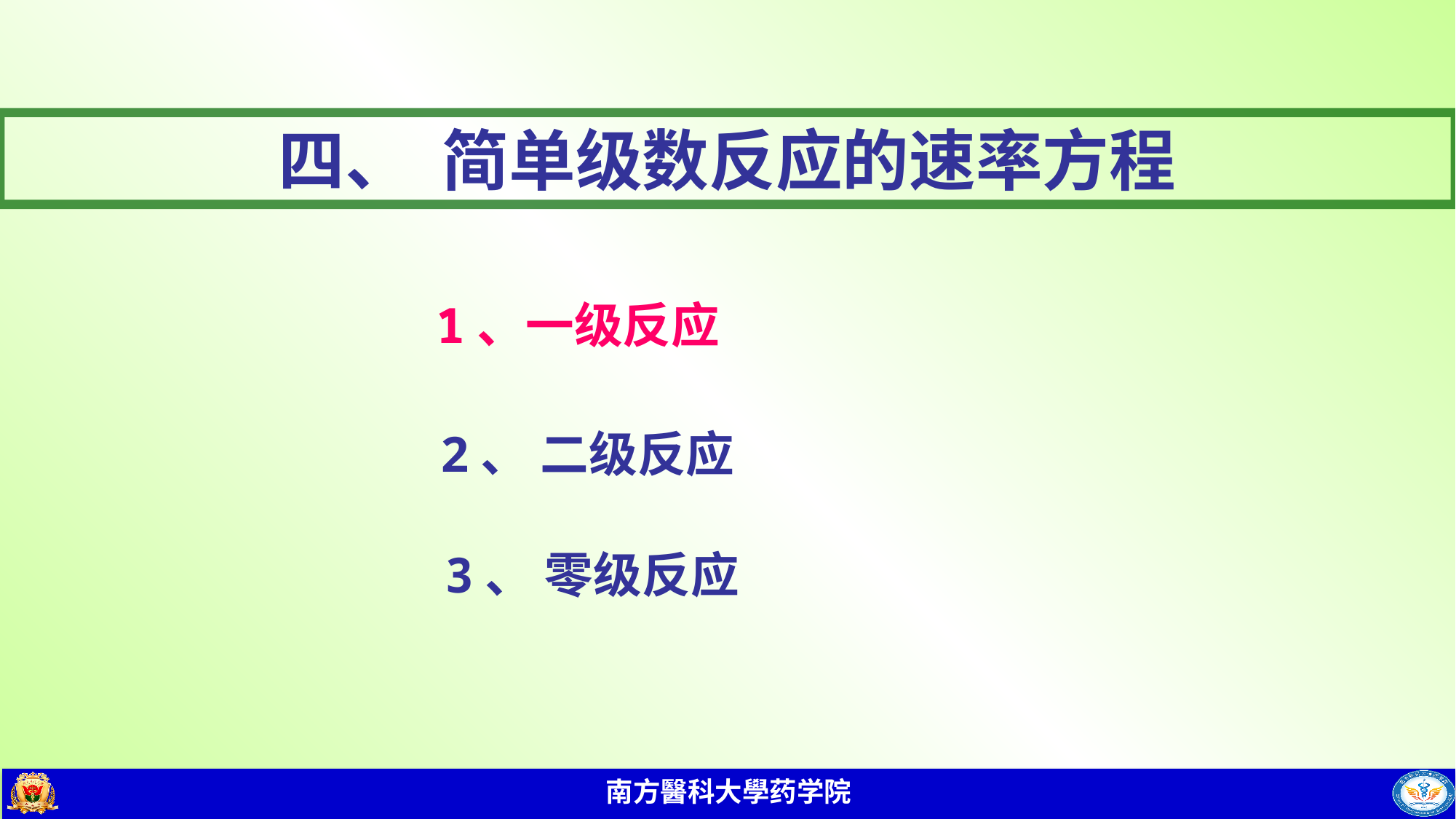

# 四、  简单级数反应的速率方程
1、一级反应
2、 二级反应
3、 零级反应